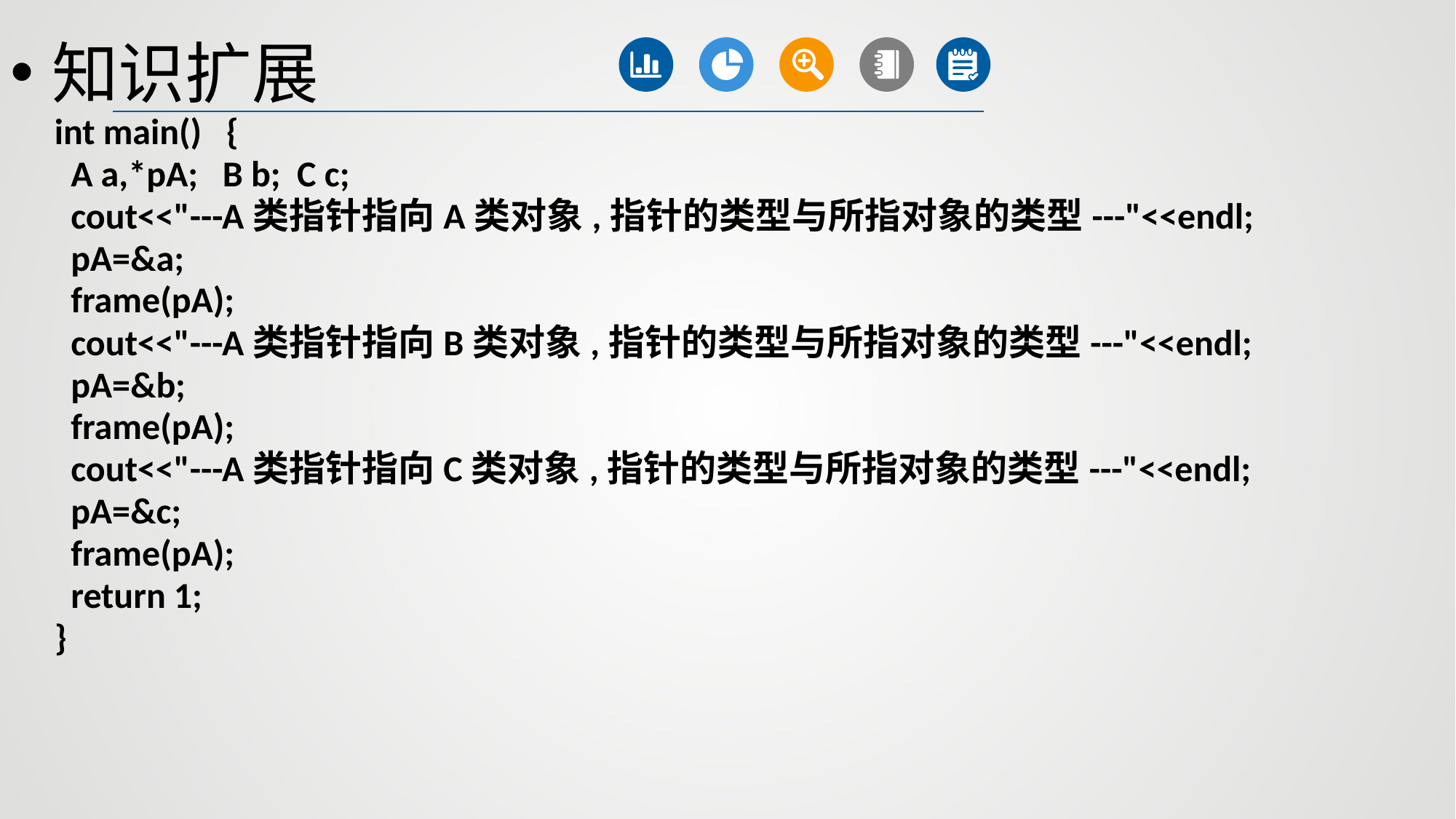

知识扩展

int main()   {
  A a,*pA;   B b;  C c;
  cout<<"---A类指针指向A类对象,指针的类型与所指对象的类型---"<<endl;
  pA=&a;
  frame(pA);
  cout<<"---A类指针指向B类对象,指针的类型与所指对象的类型---"<<endl;
  pA=&b;
  frame(pA);
  cout<<"---A类指针指向C类对象,指针的类型与所指对象的类型---"<<endl;
  pA=&c;
  frame(pA);
  return 1;
}